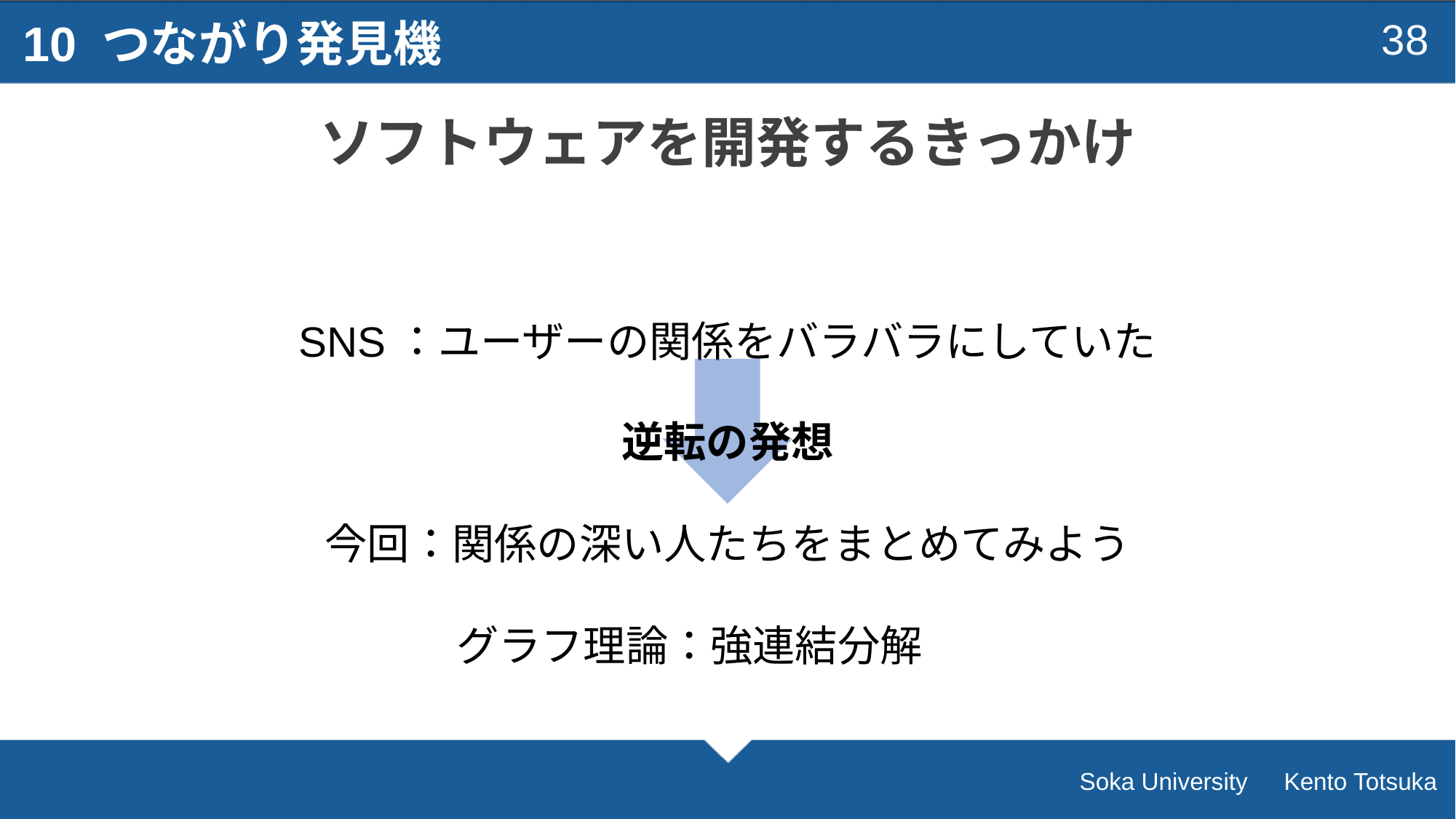

10 つながり発見機
38
ソフトウェアを開発するきっかけ
SNS：ユーザーの関係をバラバラにしていた
逆転の発想
今回：関係の深い人たちをまとめてみよう
グラフ理論：強連結分解

Soka University　Kento Totsuka